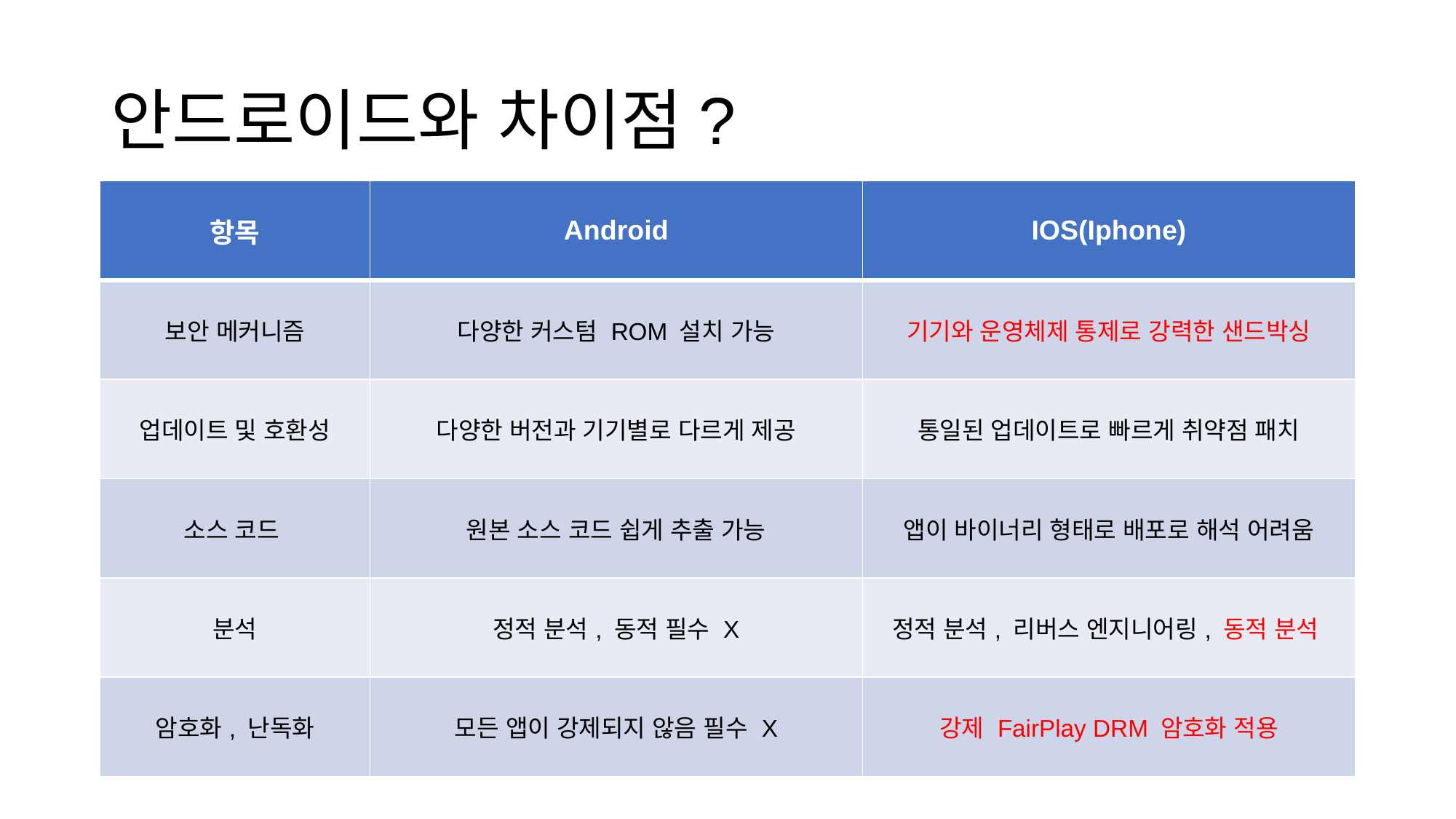

# 안드로이드와 차이점?
| 항목 | Android | IOS(Iphone) |
| --- | --- | --- |
| 보안 메커니즘 | 다양한 커스텀 ROM 설치 가능 | 기기와 운영체제 통제로 강력한 샌드박싱 |
| 업데이트 및 호환성 | 다양한 버전과 기기별로 다르게 제공 | 통일된 업데이트로 빠르게 취약점 패치 |
| 소스 코드 | 원본 소스 코드 쉽게 추출 가능 | 앱이 바이너리 형태로 배포로 해석 어려움 |
| 분석 | 정적 분석, 동적 필수 X | 정적 분석, 리버스 엔지니어링, 동적 분석 |
| 암호화, 난독화 | 모든 앱이 강제되지 않음 필수 X | 강제 FairPlay DRM 암호화 적용 |